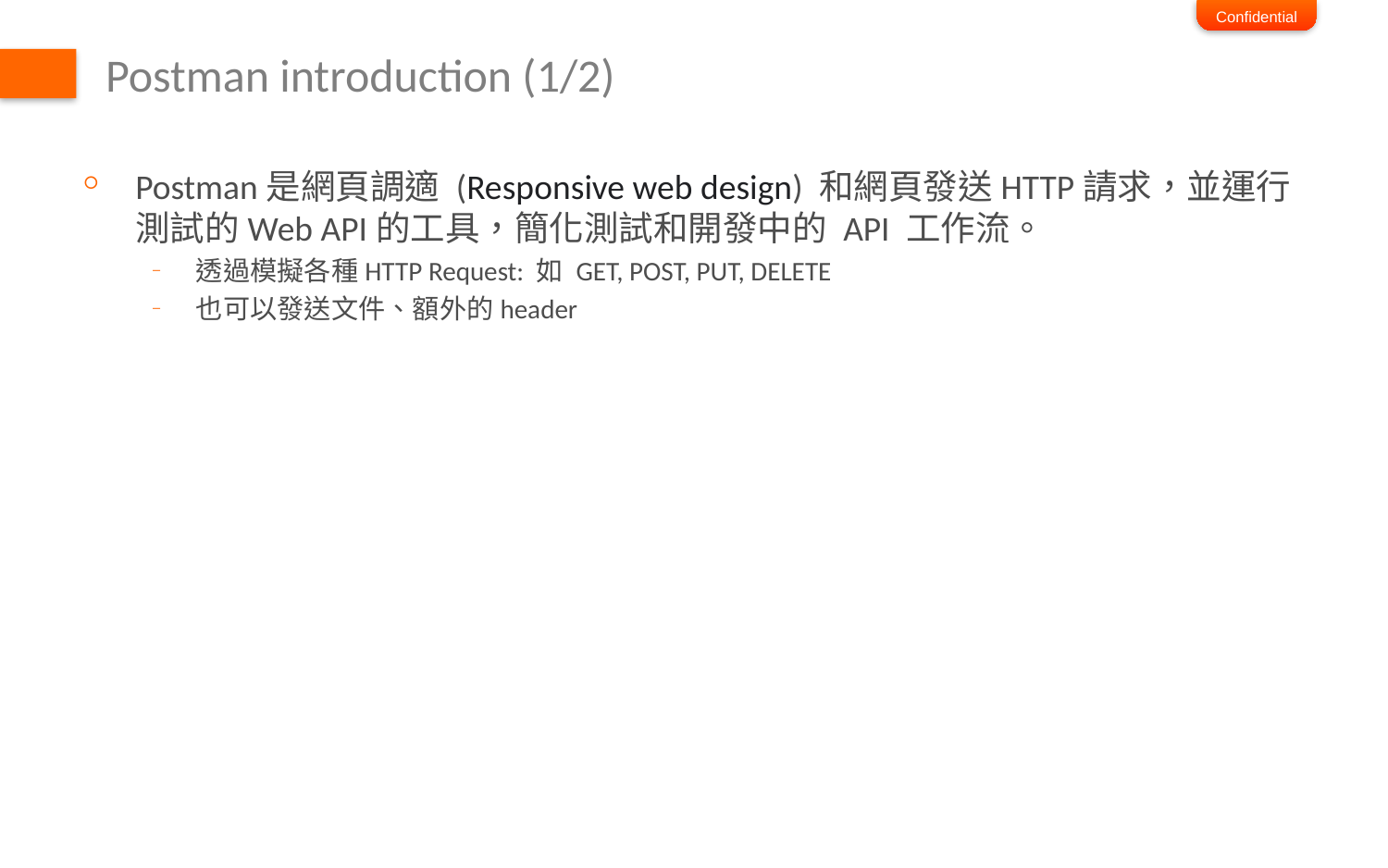

# Postman introduction (1/2)
Postman是網頁調適 (Responsive web design) 和網頁發送HTTP請求，並運行測試的Web API的工具，簡化測試和開發中的 API 工作流。
透過模擬各種HTTP Request: 如 GET, POST, PUT, DELETE
也可以發送文件、額外的header